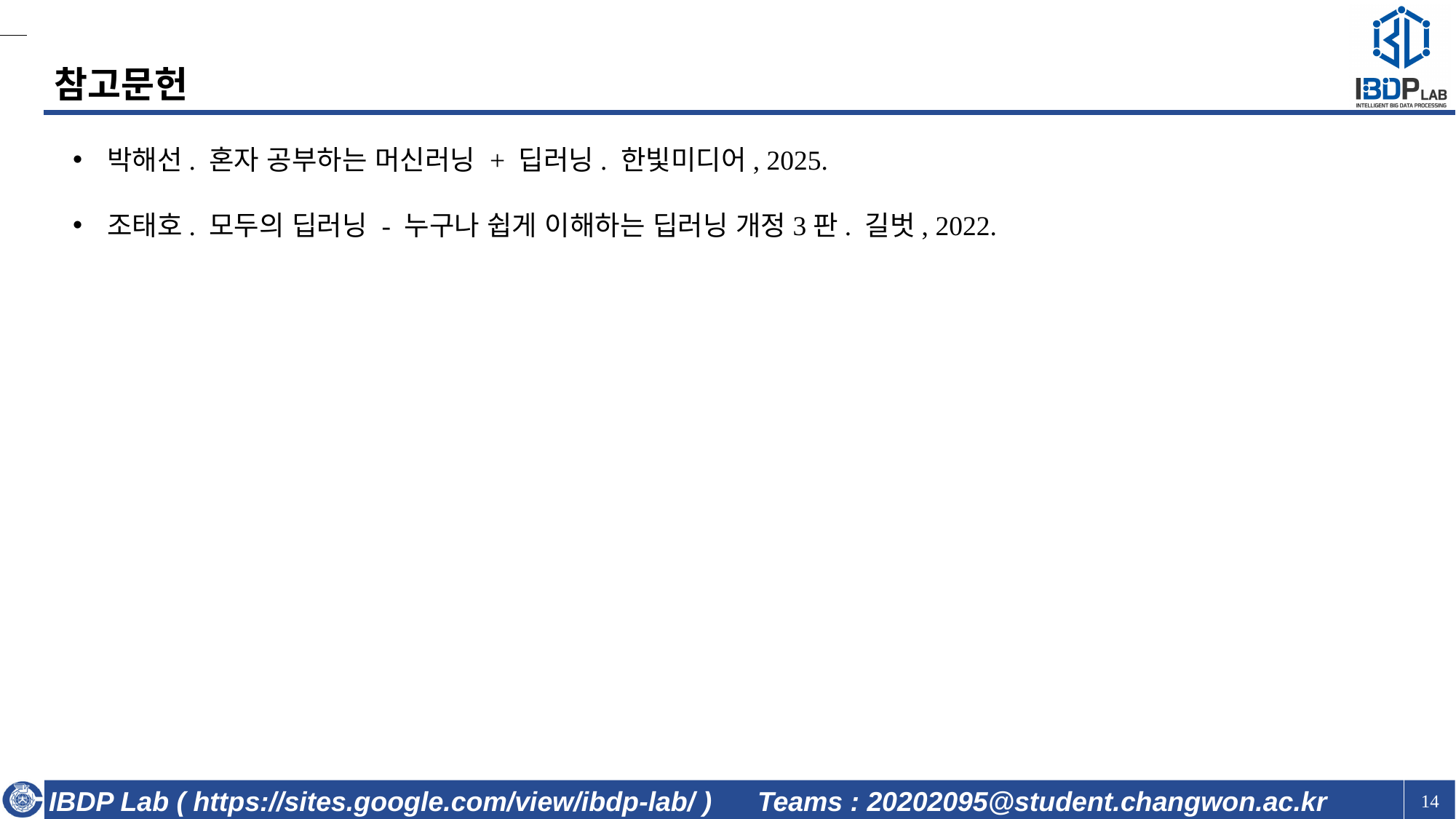

# 참고문헌
박해선. 혼자 공부하는 머신러닝 + 딥러닝. 한빛미디어, 2025.

조태호. 모두의 딥러닝 - 누구나 쉽게 이해하는 딥러닝 개정3판. 길벗, 2022.
14